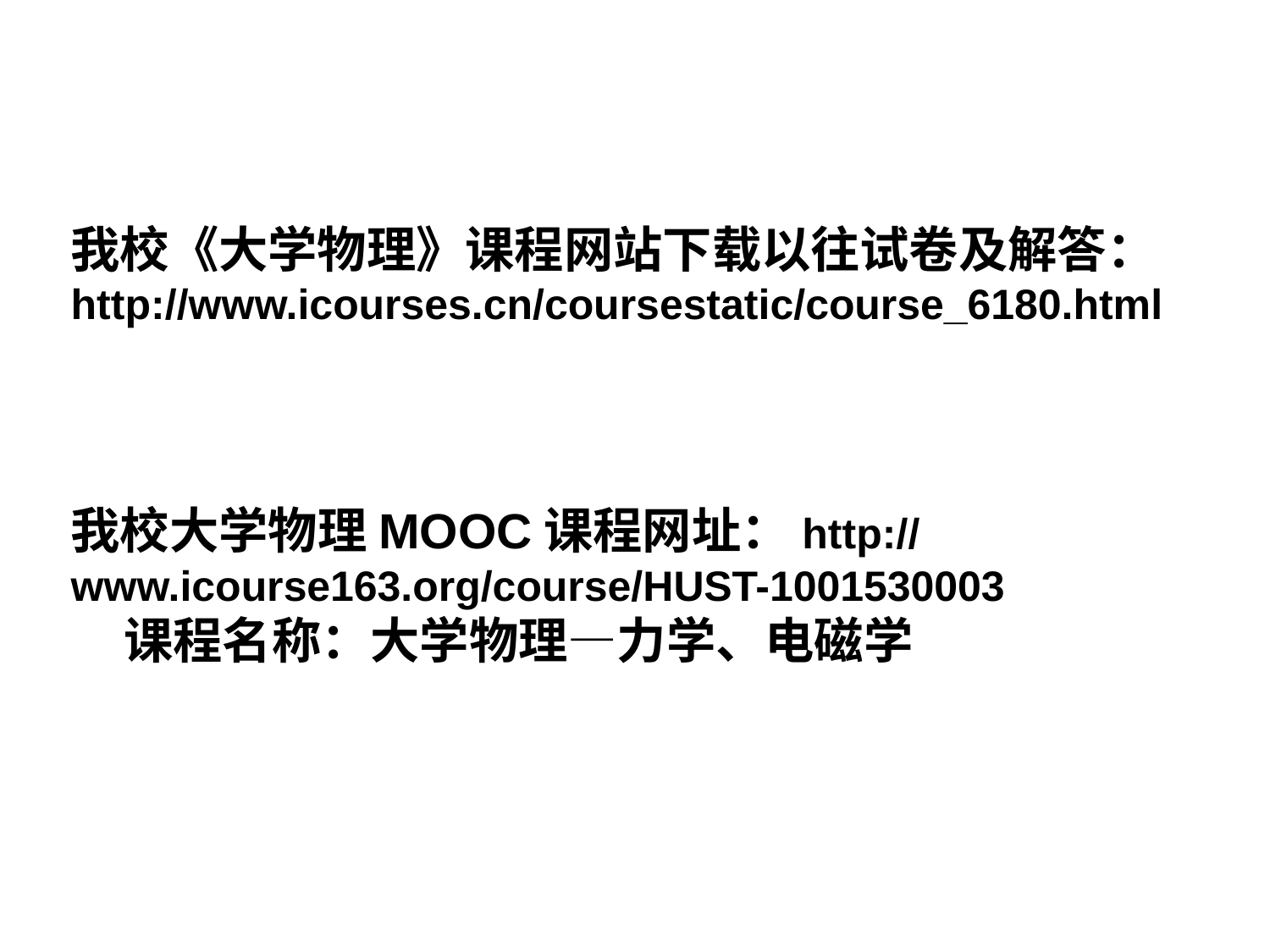

我校《大学物理》课程网站下载以往试卷及解答： http://www.icourses.cn/coursestatic/course_6180.html
我校大学物理MOOC课程网址：http://www.icourse163.org/course/HUST-1001530003
   课程名称：大学物理—力学、电磁学